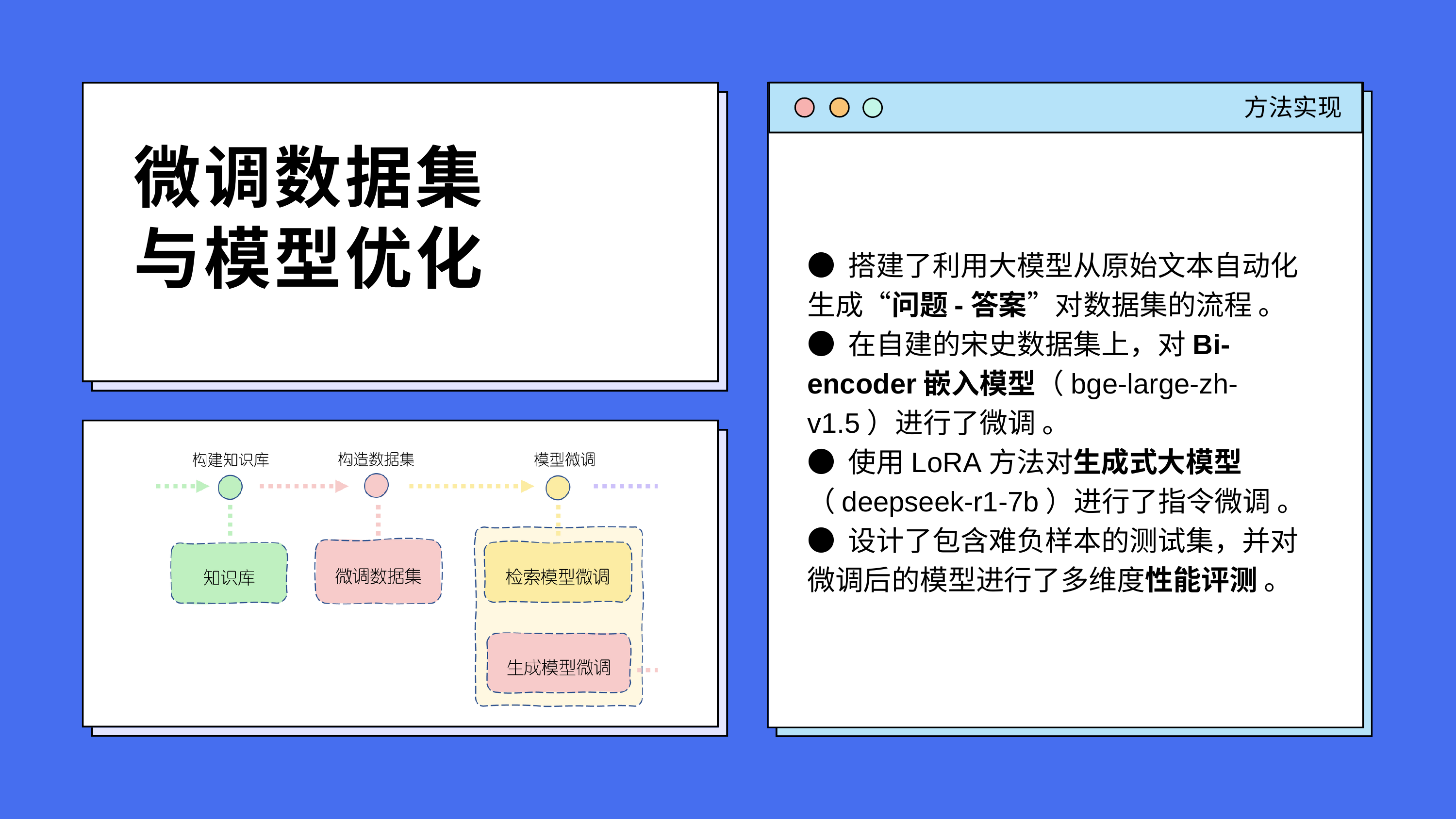

方法实现

微调数据集
与模型优化

● 搭建了利用大模型从原始文本自动化生成“问题-答案”对数据集的流程 。
● 在自建的宋史数据集上，对Bi-encoder嵌入模型（bge-large-zh-v1.5）进行了微调 。
● 使用LoRA方法对生成式大模型（deepseek-r1-7b）进行了指令微调 。
● 设计了包含难负样本的测试集，并对微调后的模型进行了多维度性能评测 。